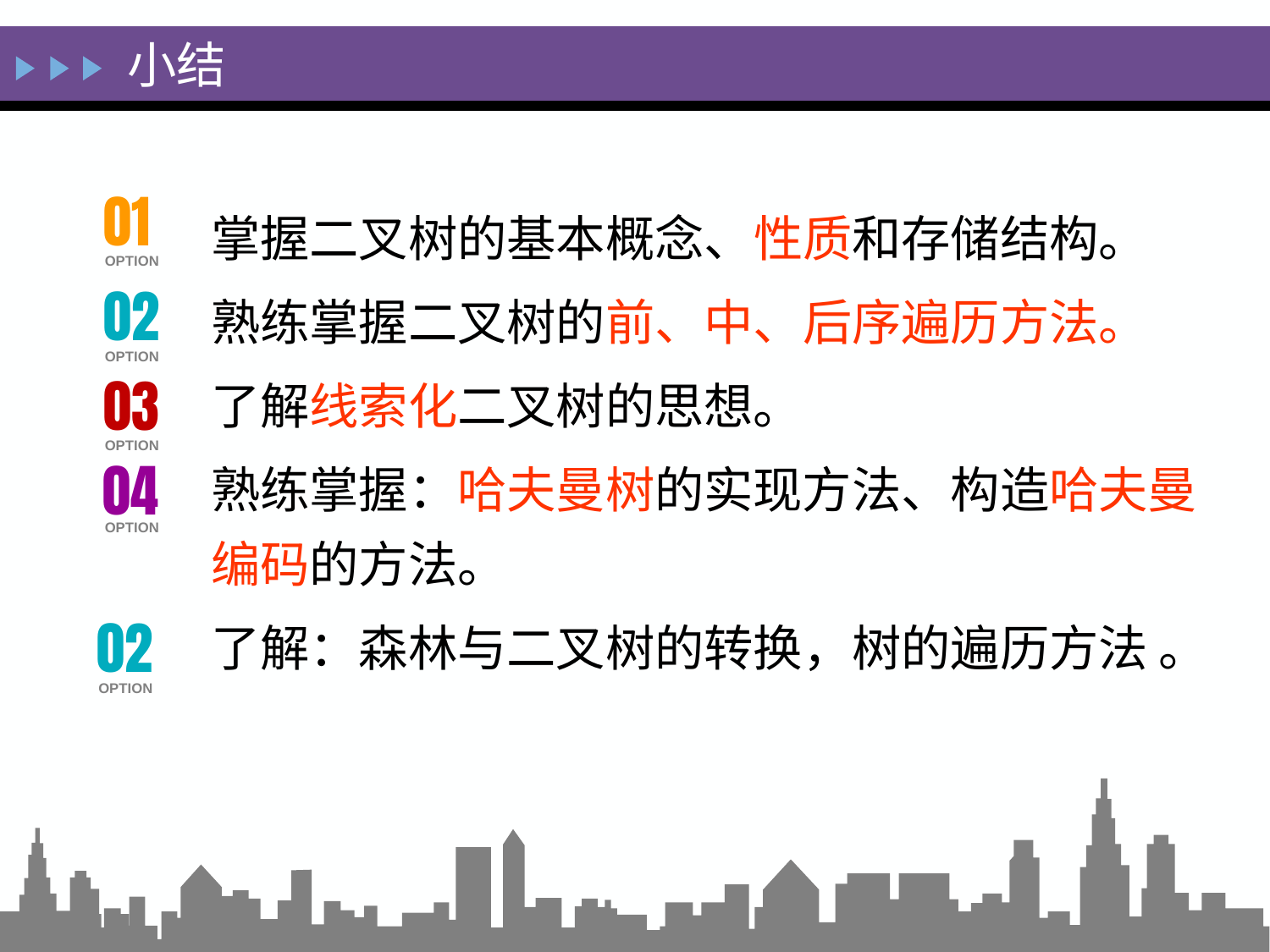

小结
掌握二叉树的基本概念、性质和存储结构。
熟练掌握二叉树的前、中、后序遍历方法。
了解线索化二叉树的思想。
熟练掌握：哈夫曼树的实现方法、构造哈夫曼编码的方法。
了解：森林与二叉树的转换，树的遍历方法 。
01
OPTION
02
OPTION
03
OPTION
04
OPTION
02
OPTION